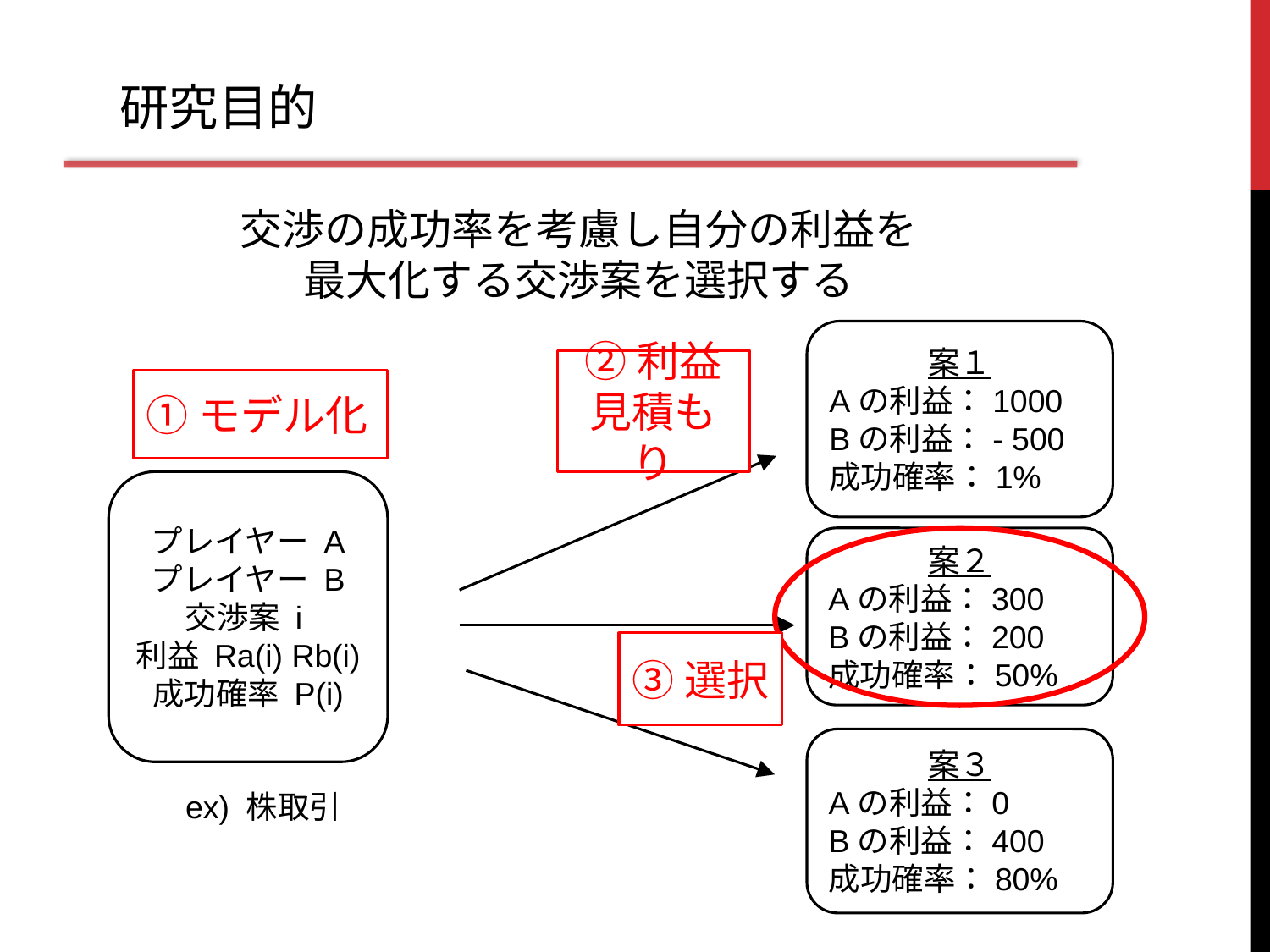

研究目的

交渉の成功率を考慮し自分の利益を
最大化する交渉案を選択する

案１
Aの利益：1000
Bの利益：- 500
成功確率：1%
②利益
見積もり
①モデル化
プレイヤー A
プレイヤー B
交渉案 i
利益 Ra(i) Rb(i)
成功確率 P(i)

案２
Aの利益：300
Bの利益：200
成功確率：50%
③選択
案３
Aの利益：0
Bの利益：400
成功確率：80%
ex) 株取引